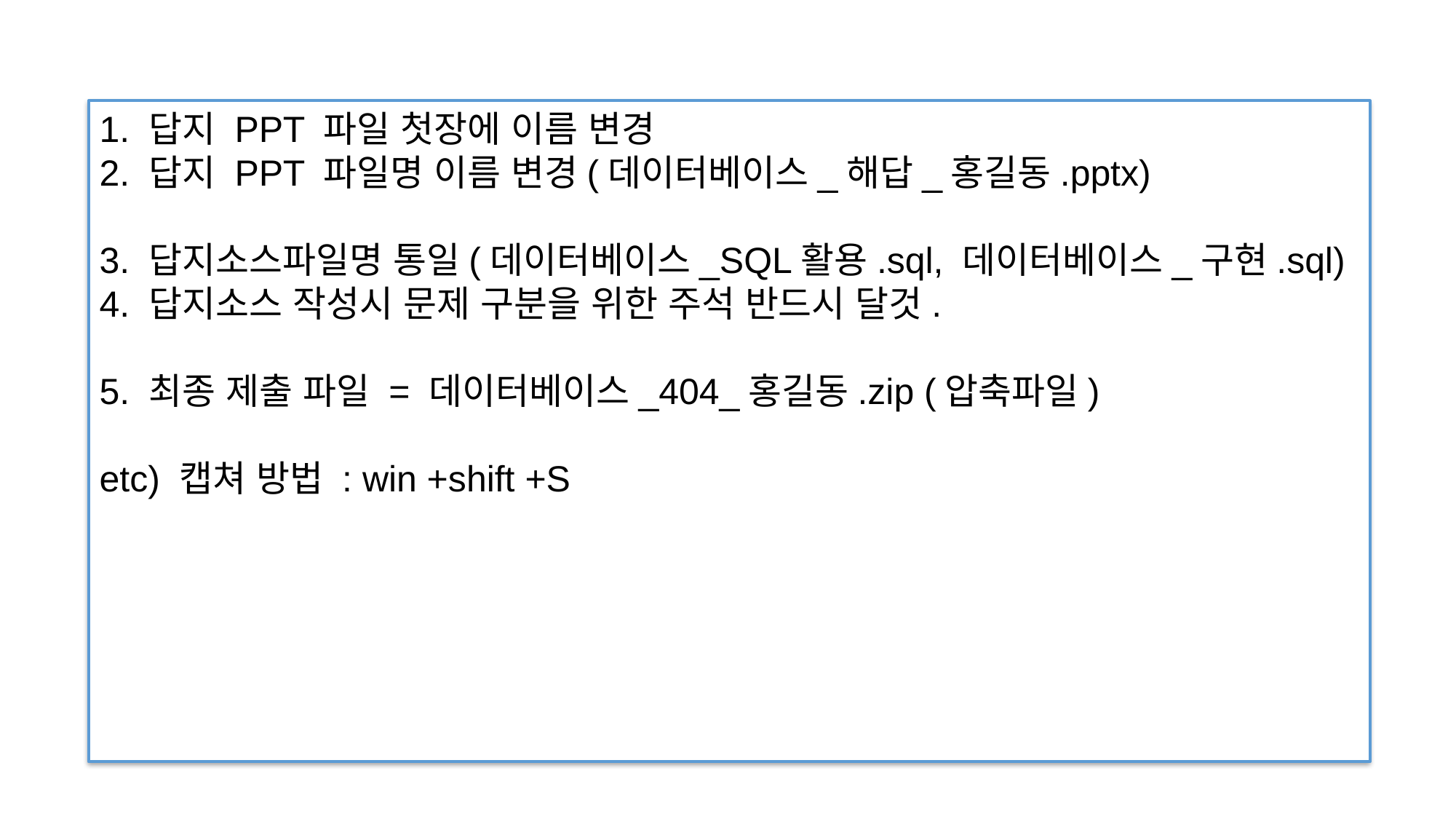

1. 답지 PPT 파일 첫장에 이름 변경
2. 답지 PPT 파일명 이름 변경(데이터베이스_해답_홍길동.pptx)

3. 답지소스파일명 통일(데이터베이스_SQL활용.sql, 데이터베이스_구현.sql)
4. 답지소스 작성시 문제 구분을 위한 주석 반드시 달것.

5. 최종 제출 파일 = 데이터베이스_404_홍길동.zip (압축파일)

etc) 캡쳐 방법 : win +shift +S